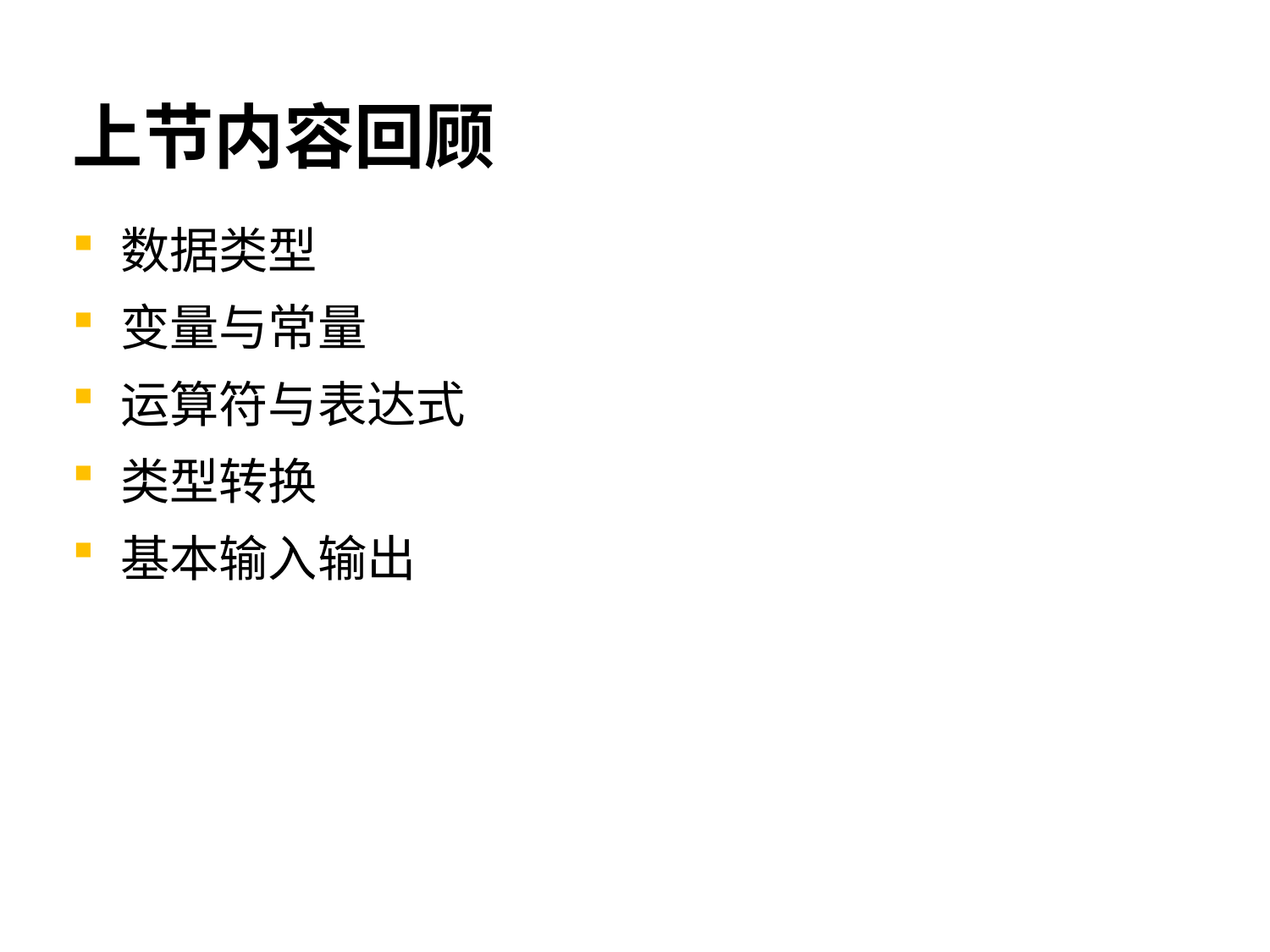

# 上节内容回顾
数据类型
变量与常量
运算符与表达式
类型转换
基本输入输出